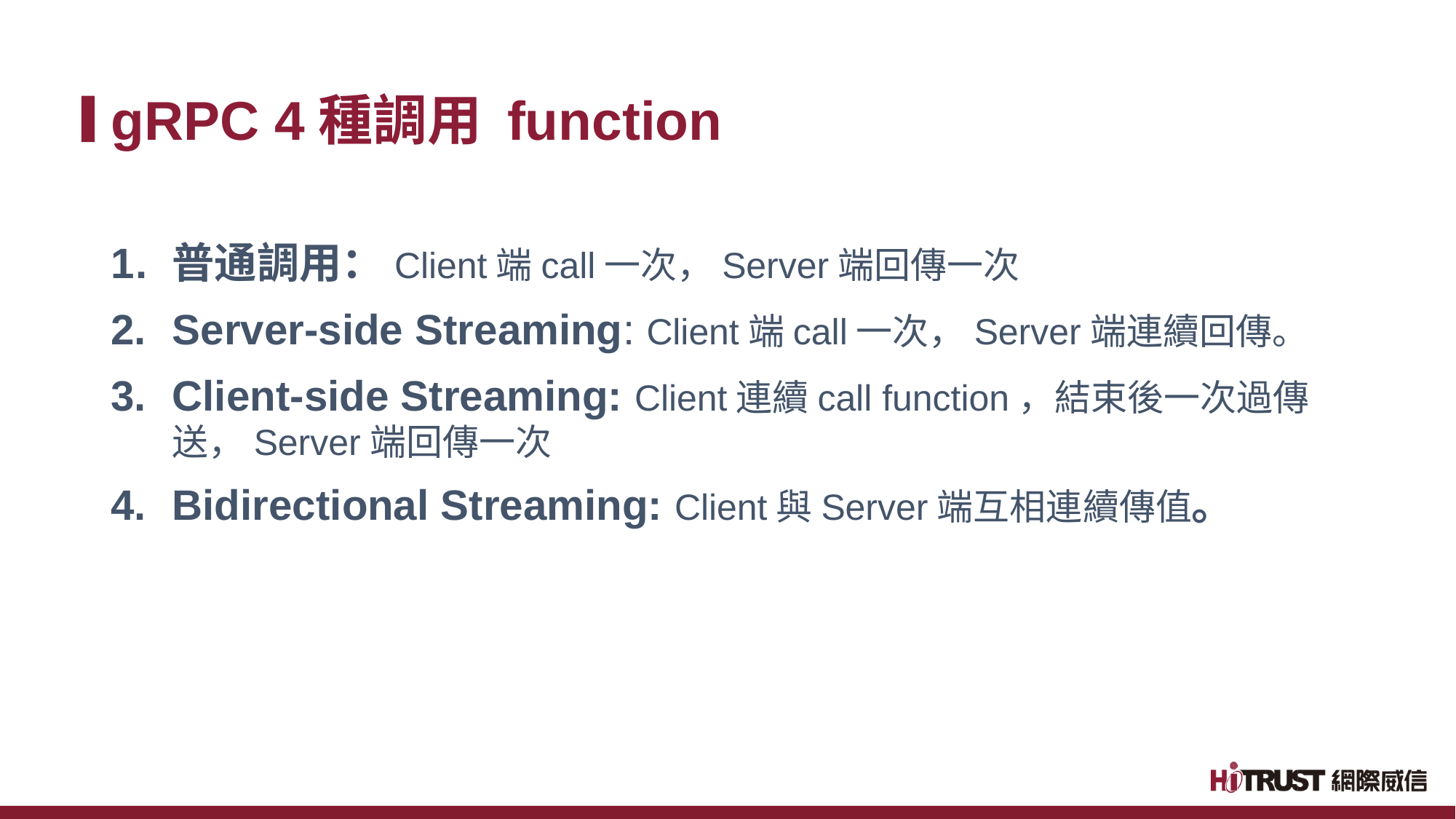

# gRPC 4種調用 function

普通調用：Client端call一次，Server端回傳一次
Server-side Streaming: Client端call一次，Server端連續回傳。
Client-side Streaming: Client連續call function，結束後一次過傳送，Server端回傳一次
Bidirectional Streaming: Client與Server端互相連續傳值。